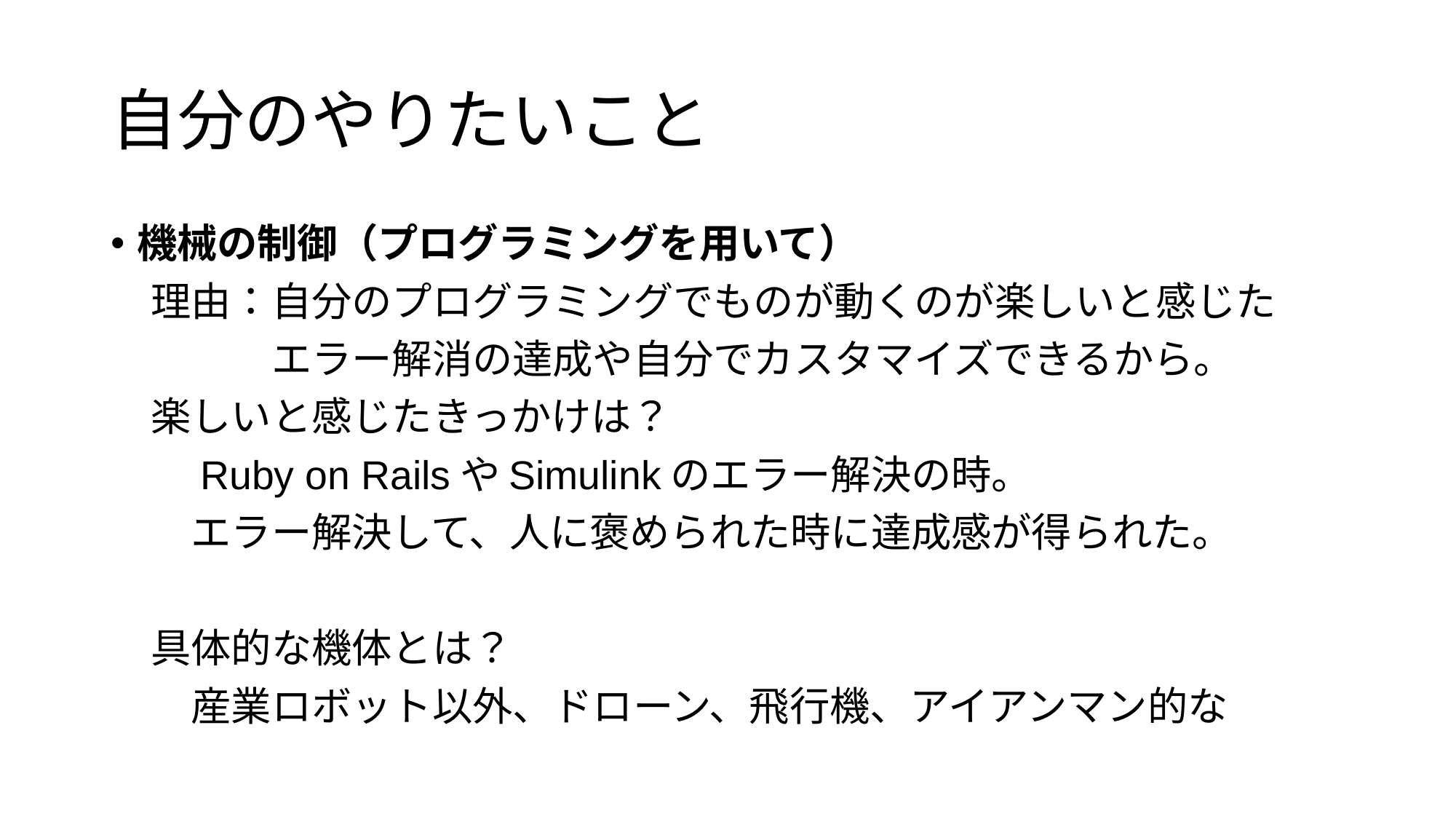

# 自分のやりたいこと
機械の制御（プログラミングを用いて）
　理由：自分のプログラミングでものが動くのが楽しいと感じた
　　　　エラー解消の達成や自分でカスタマイズできるから。
　楽しいと感じたきっかけは？
　　Ruby on RailsやSimulinkのエラー解決の時。
　　エラー解決して、人に褒められた時に達成感が得られた。

　具体的な機体とは？
　　産業ロボット以外、ドローン、飛行機、アイアンマン的な